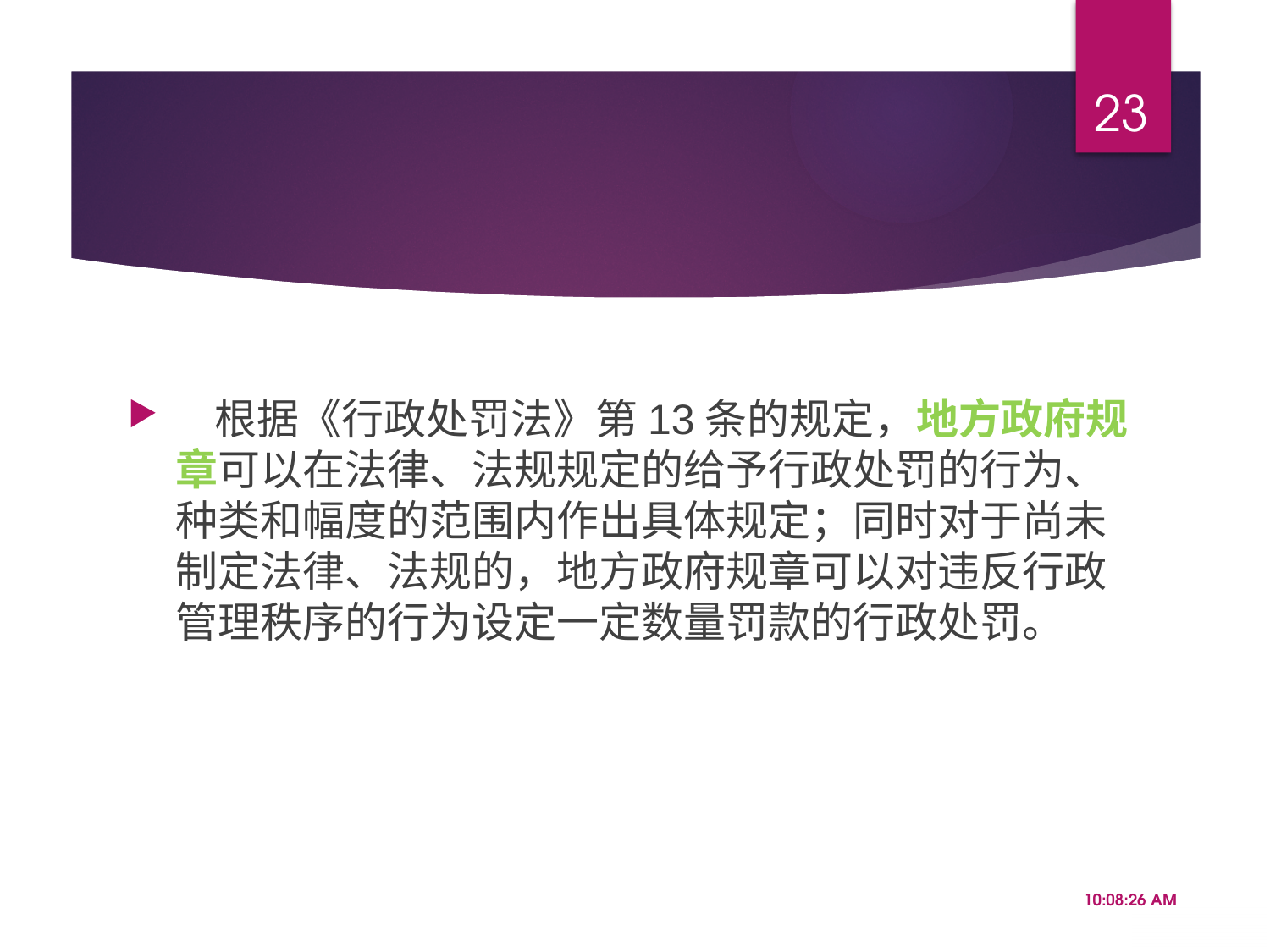

23
#
   根据《行政处罚法》第13条的规定，地方政府规章可以在法律、法规规定的给予行政处罚的行为、种类和幅度的范围内作出具体规定；同时对于尚未制定法律、法规的，地方政府规章可以对违反行政管理秩序的行为设定一定数量罚款的行政处罚。

10:08:26 AM